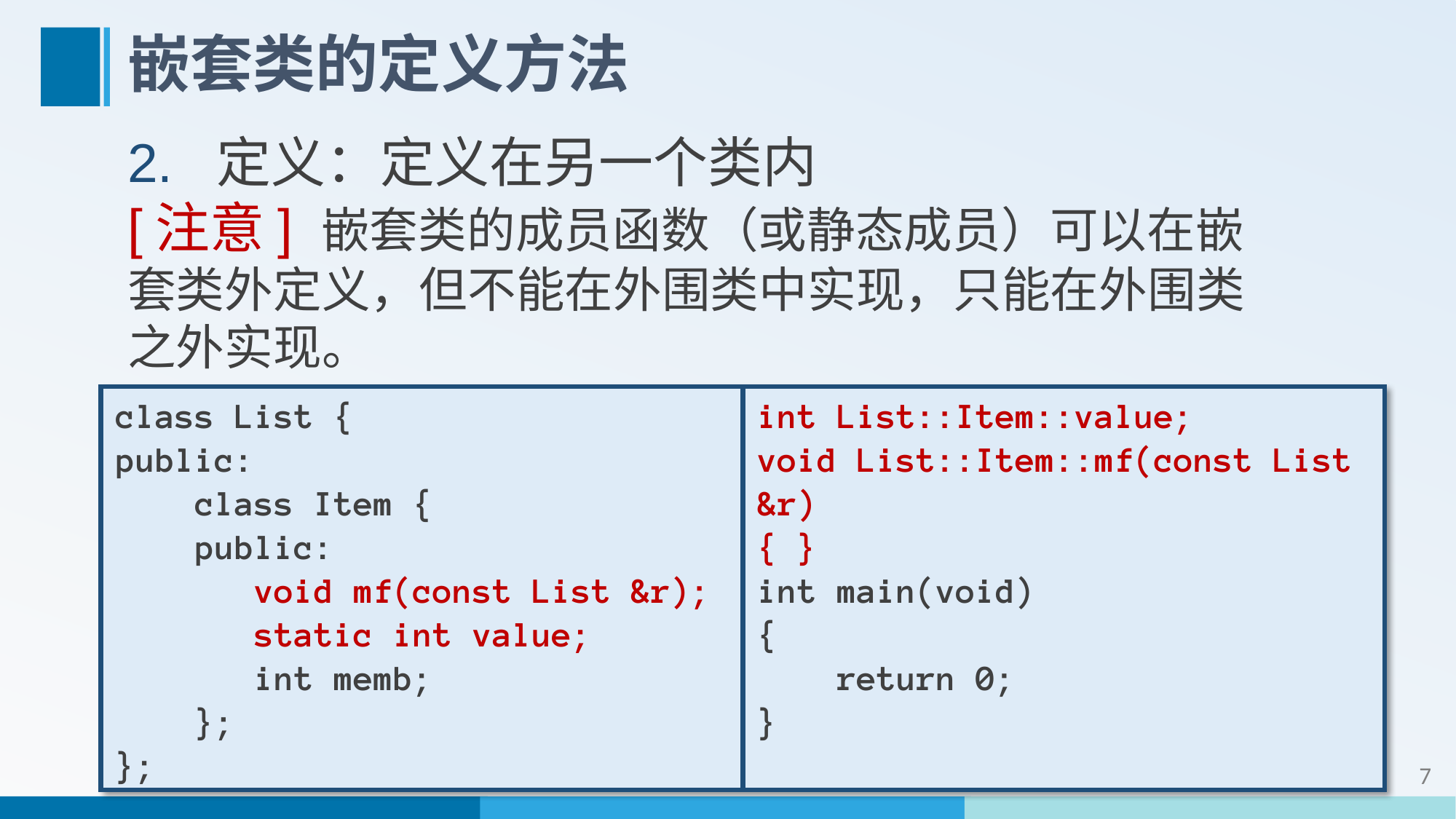

# 嵌套类的定义方法
定义：定义在另一个类内
[注意] 嵌套类的成员函数（或静态成员）可以在嵌套类外定义，但不能在外围类中实现，只能在外围类之外实现。

class List {
public:
    class Item {
    public:
       void mf(const List &r);
       static int value;
       int memb;
    };
};
int List::Item::value;
void List::Item::mf(const List &r)
{ }
int main(void)
{
    return 0;
}